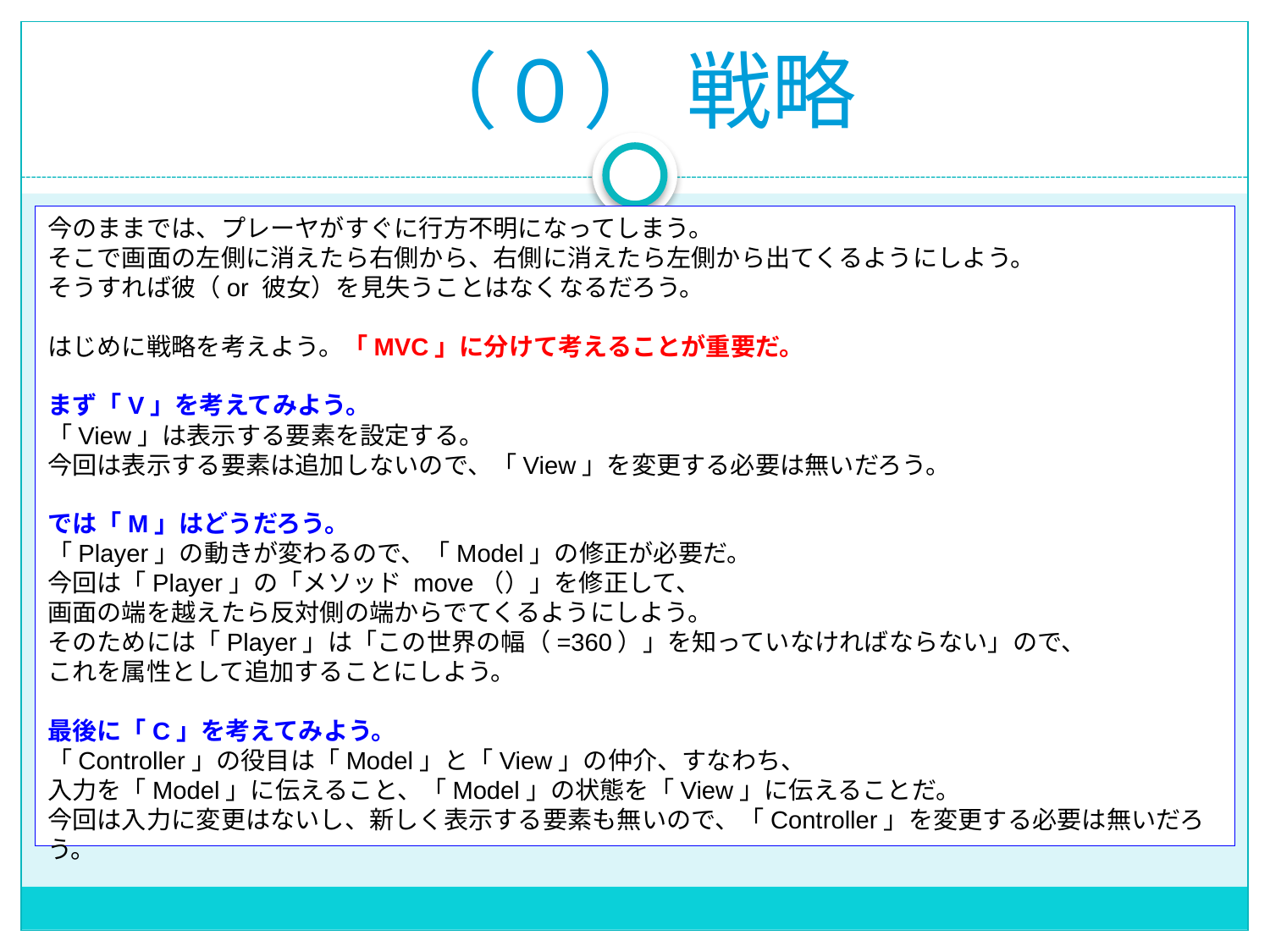

（０） 戦略
今のままでは、プレーヤがすぐに行方不明になってしまう。
そこで画面の左側に消えたら右側から、右側に消えたら左側から出てくるようにしよう。
そうすれば彼（or 彼女）を見失うことはなくなるだろう。

はじめに戦略を考えよう。「MVC」に分けて考えることが重要だ。

まず「V」を考えてみよう。
「View」は表示する要素を設定する。
今回は表示する要素は追加しないので、「View」を変更する必要は無いだろう。

では「M」はどうだろう。
「Player」の動きが変わるので、「Model」の修正が必要だ。
今回は「Player」の「メソッド move（）」を修正して、
画面の端を越えたら反対側の端からでてくるようにしよう。
そのためには「Player」は「この世界の幅（=360）」を知っていなければならない」ので、
これを属性として追加することにしよう。

最後に「C」を考えてみよう。
「Controller」の役目は「Model」と「View」の仲介、すなわち、
入力を「Model」に伝えること、「Model」の状態を「View」に伝えることだ。
今回は入力に変更はないし、新しく表示する要素も無いので、「Controller」を変更する必要は無いだろう。